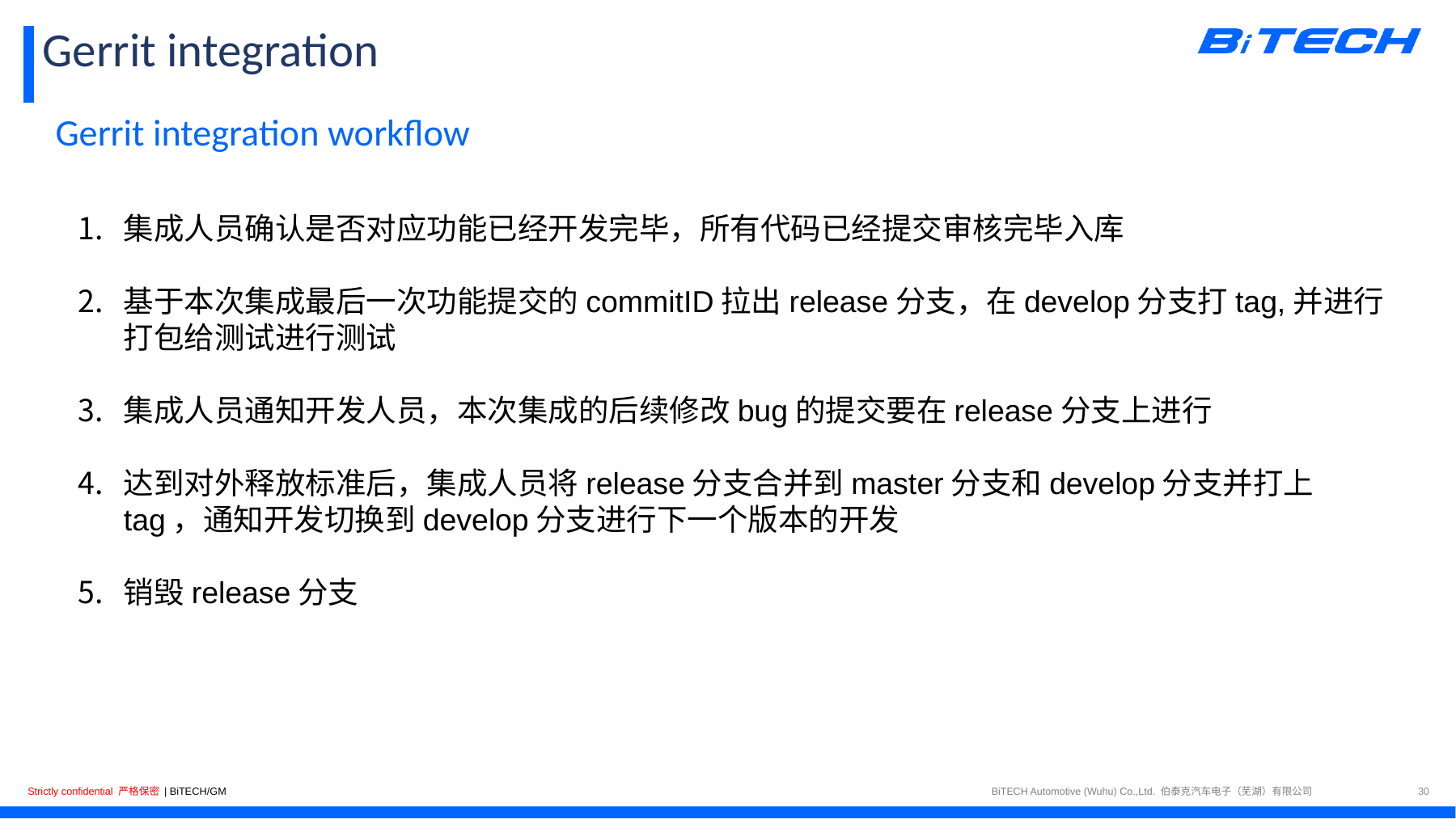

# Gerrit integration
Gerrit integration workflow

集成人员确认是否对应功能已经开发完毕，所有代码已经提交审核完毕入库

基于本次集成最后一次功能提交的commitID拉出release分支，在develop分支打tag,并进行打包给测试进行测试

集成人员通知开发人员，本次集成的后续修改bug的提交要在release分支上进行

达到对外释放标准后，集成人员将release分支合并到master分支和develop分支并打上tag，通知开发切换到develop分支进行下一个版本的开发

销毁release分支
30